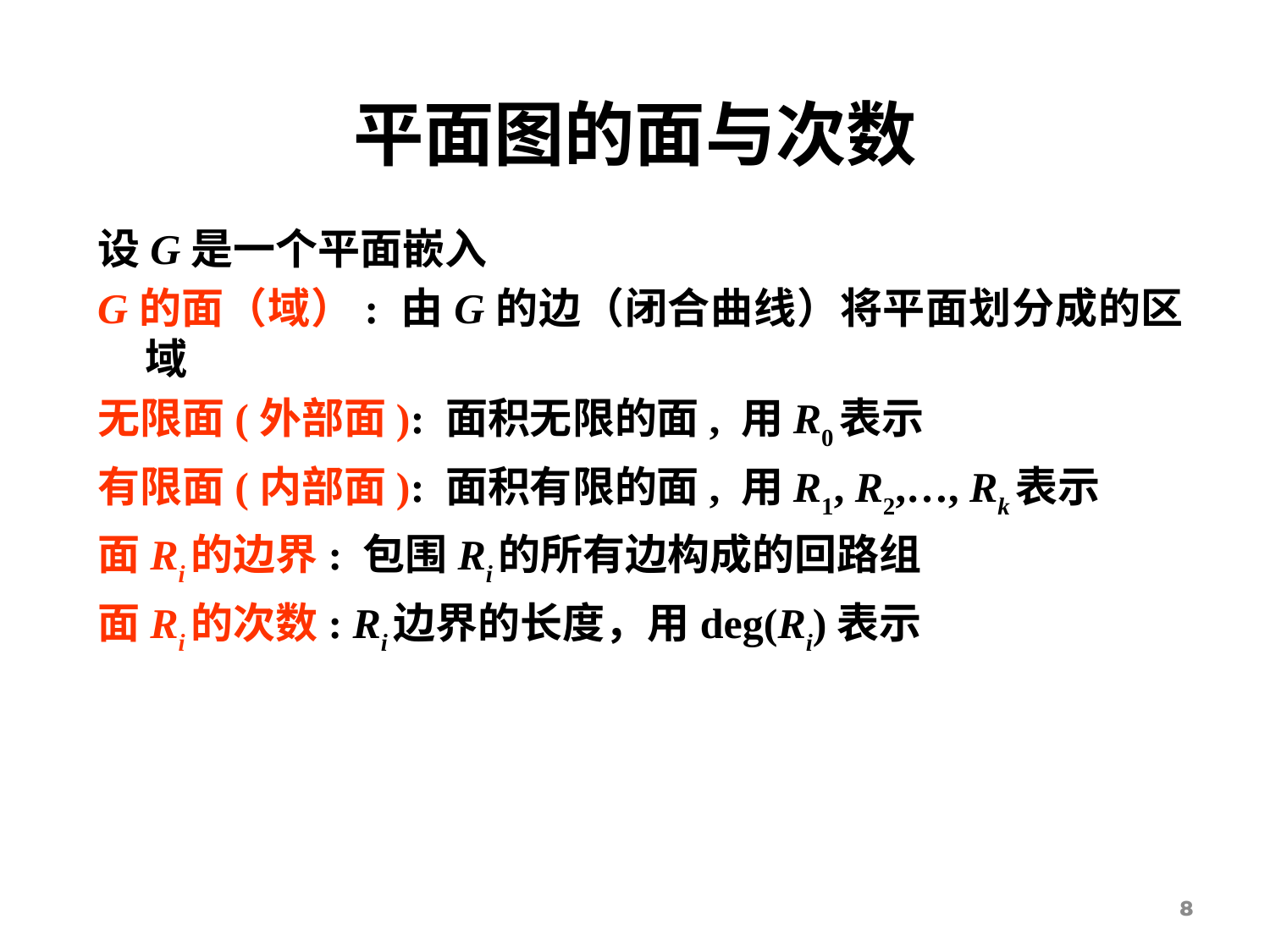

# 平面图的面与次数
设G是一个平面嵌入
G的面（域）: 由G的边（闭合曲线）将平面划分成的区域
无限面(外部面): 面积无限的面, 用R0表示
有限面(内部面): 面积有限的面, 用R1, R2,…, Rk表示
面Ri的边界: 包围Ri的所有边构成的回路组
面Ri的次数: Ri边界的长度，用deg(Ri)表示

8